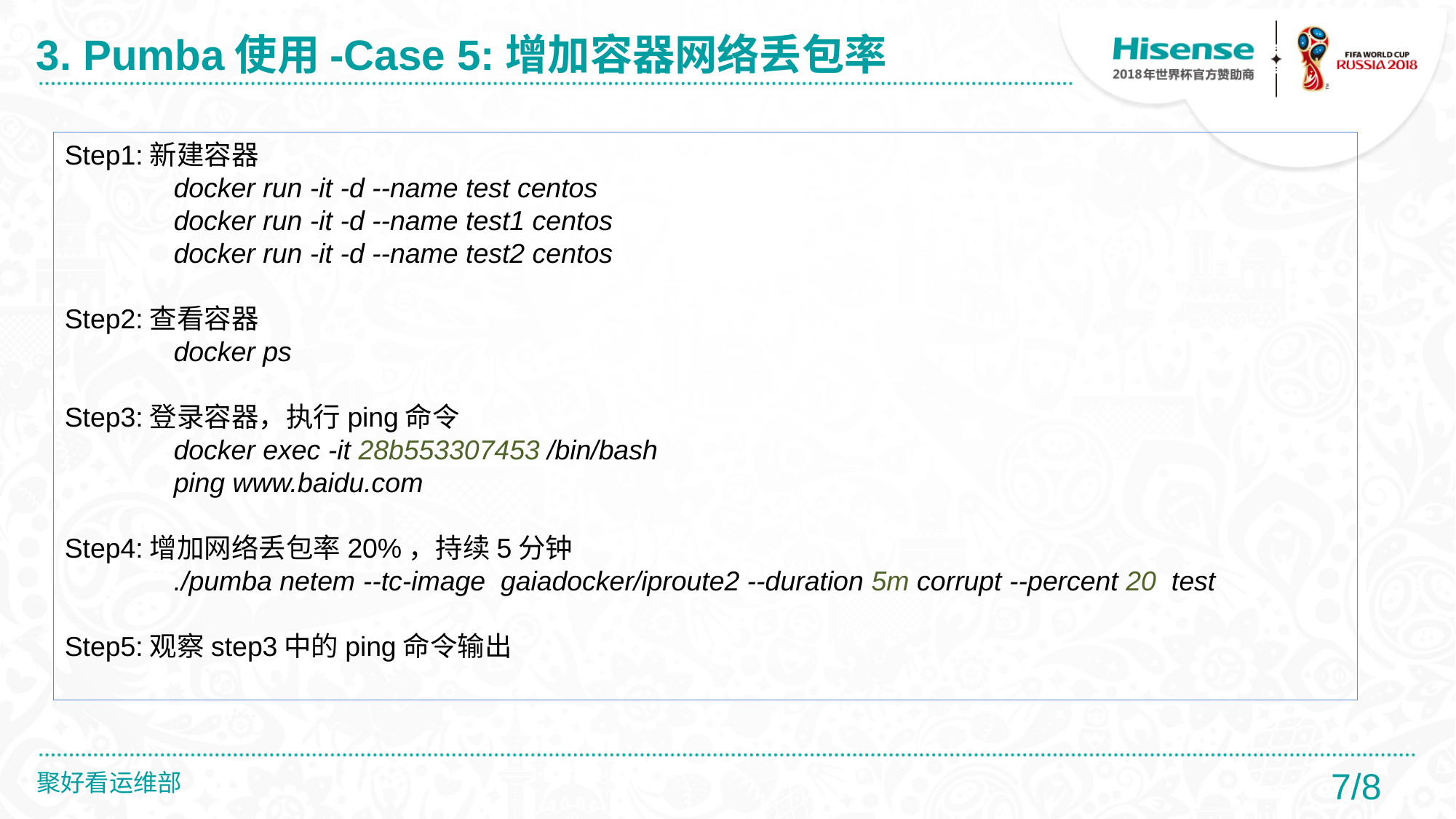

3. Pumba使用-Case 5:增加容器网络丢包率
Step1:新建容器
	docker run -it -d --name test centos
	docker run -it -d --name test1 centos
	docker run -it -d --name test2 centos

Step2:查看容器
	docker ps

Step3:登录容器，执行ping命令
	docker exec -it 28b553307453 /bin/bash
	ping www.baidu.com

Step4:增加网络丢包率20%，持续5分钟
	./pumba netem --tc-image  gaiadocker/iproute2 --duration 5m corrupt --percent 20  test

Step5:观察step3中的ping命令输出

7/8
聚好看运维部